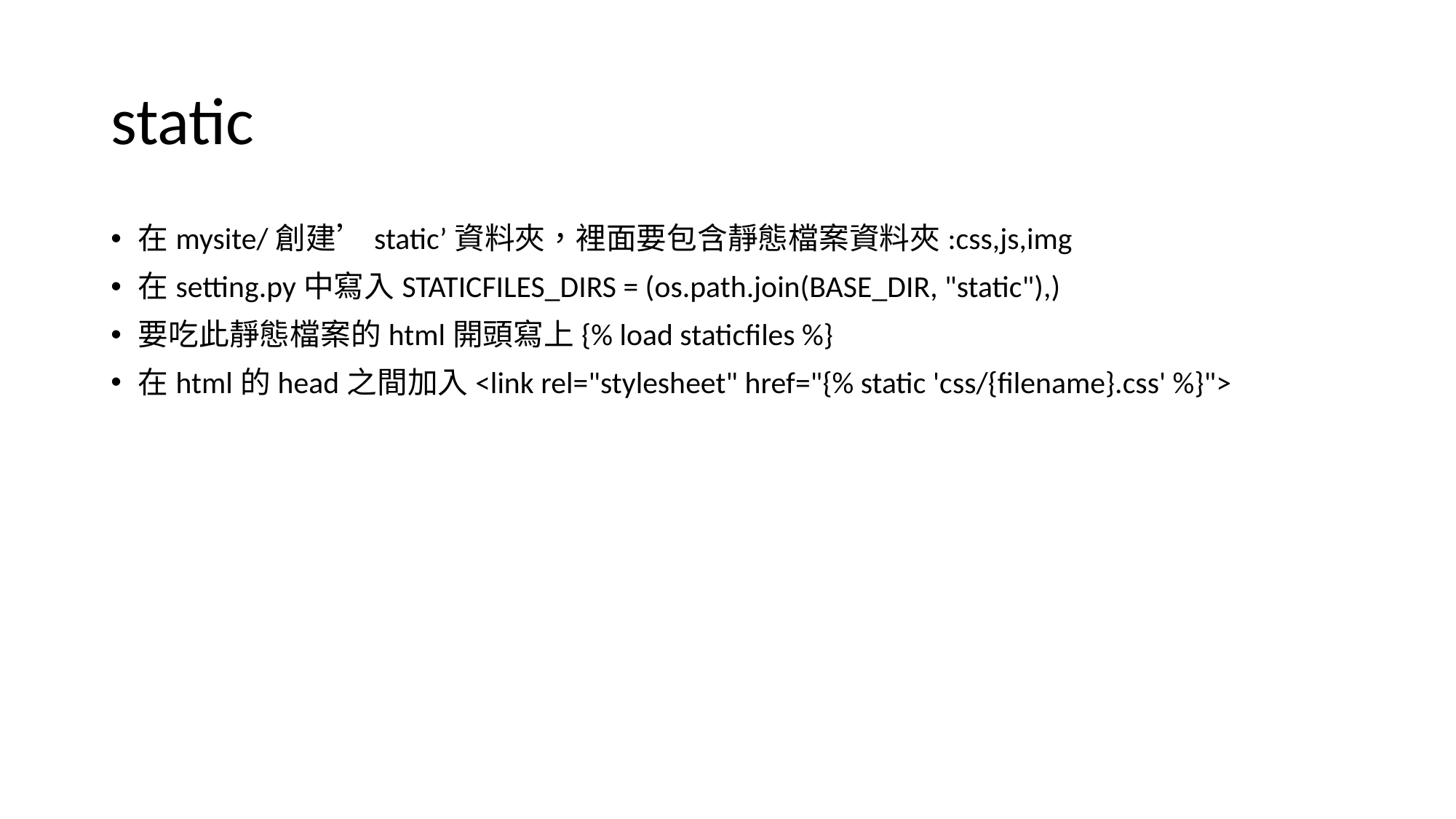

# static
在mysite/創建’static’資料夾，裡面要包含靜態檔案資料夾:css,js,img
在setting.py中寫入STATICFILES_DIRS = (os.path.join(BASE_DIR, "static"),)
要吃此靜態檔案的html開頭寫上{% load staticfiles %}
在html的head之間加入<link rel="stylesheet" href="{% static 'css/{filename}.css' %}">